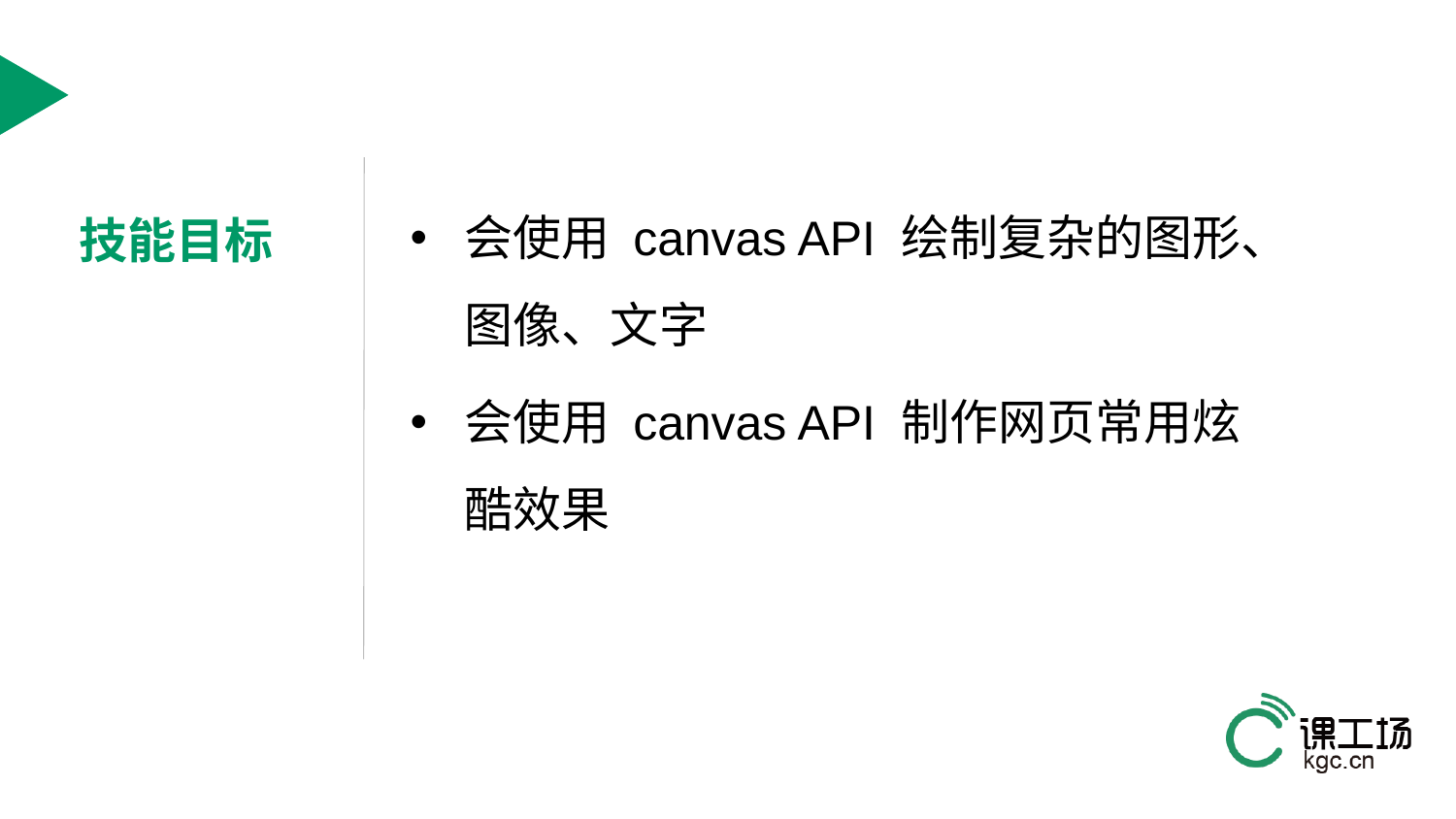

技能目标
会使用 canvas API 绘制复杂的图形、图像、文字
会使用 canvas API 制作网页常用炫酷效果